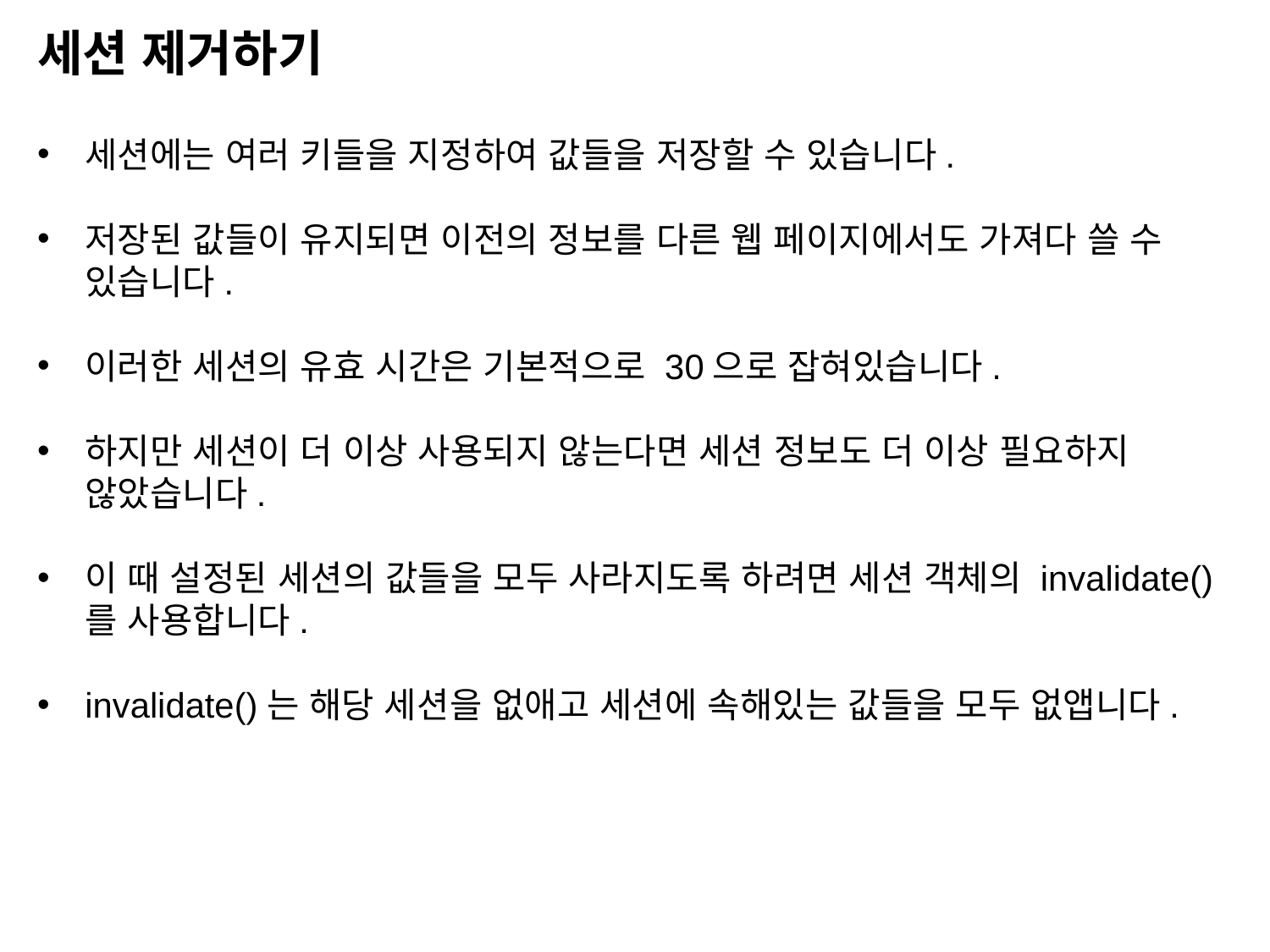

세션 제거하기

세션에는 여러 키들을 지정하여 값들을 저장할 수 있습니다.

저장된 값들이 유지되면 이전의 정보를 다른 웹 페이지에서도 가져다 쓸 수 있습니다.

이러한 세션의 유효 시간은 기본적으로 30으로 잡혀있습니다.

하지만 세션이 더 이상 사용되지 않는다면 세션 정보도 더 이상 필요하지 않았습니다.

이 때 설정된 세션의 값들을 모두 사라지도록 하려면 세션 객체의 invalidate()를 사용합니다.

invalidate()는 해당 세션을 없애고 세션에 속해있는 값들을 모두 없앱니다.